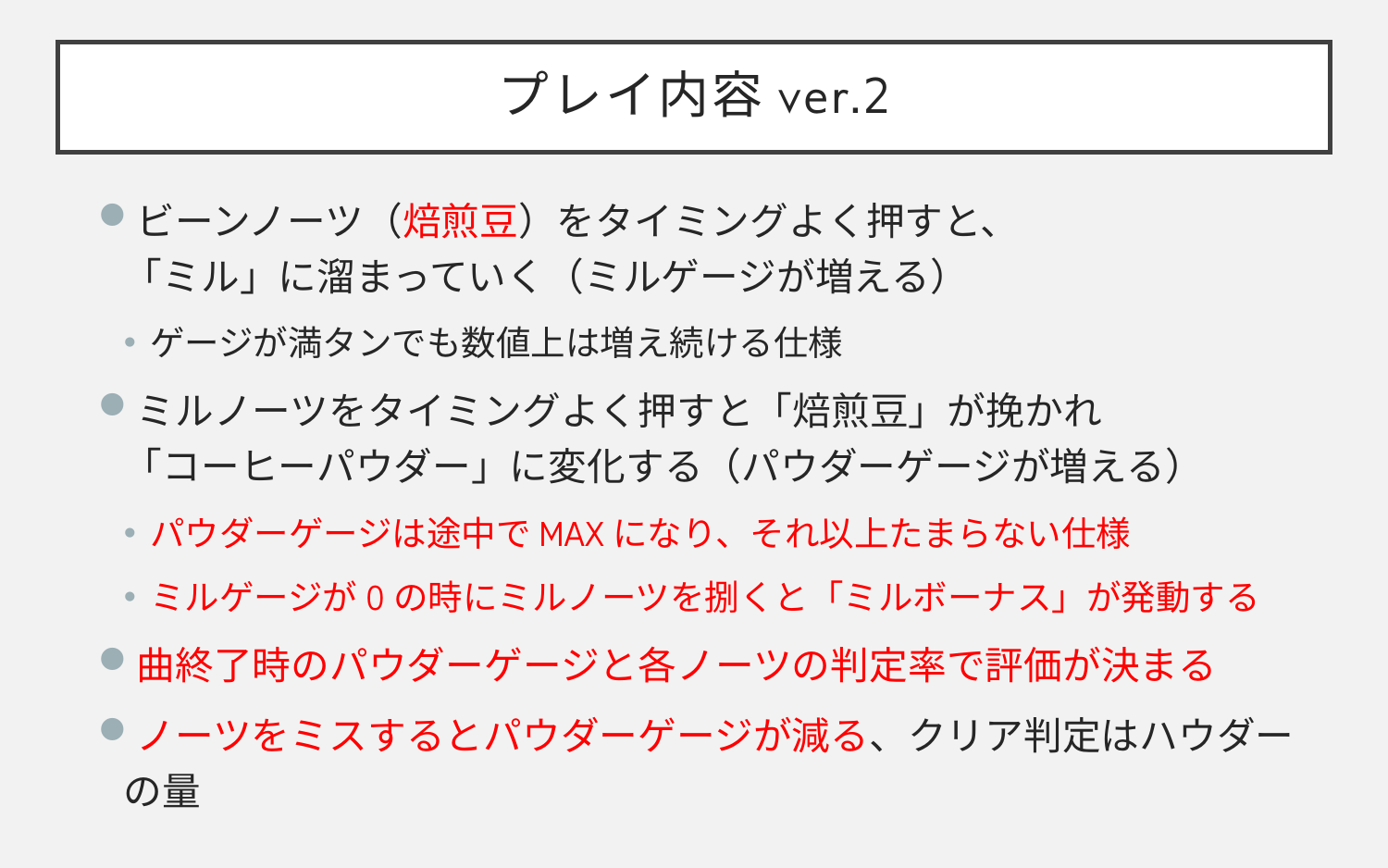

# プレイ内容ver.2
ビーンノーツ（焙煎豆）をタイミングよく押すと、
「ミル」に溜まっていく（ミルゲージが増える）
ゲージが満タンでも数値上は増え続ける仕様
ミルノーツをタイミングよく押すと「焙煎豆」が挽かれ
「コーヒーパウダー」に変化する（パウダーゲージが増える）
パウダーゲージは途中でMAXになり、それ以上たまらない仕様
ミルゲージが0の時にミルノーツを捌くと「ミルボーナス」が発動する
曲終了時のパウダーゲージと各ノーツの判定率で評価が決まる
ノーツをミスするとパウダーゲージが減る、クリア判定はハウダーの量